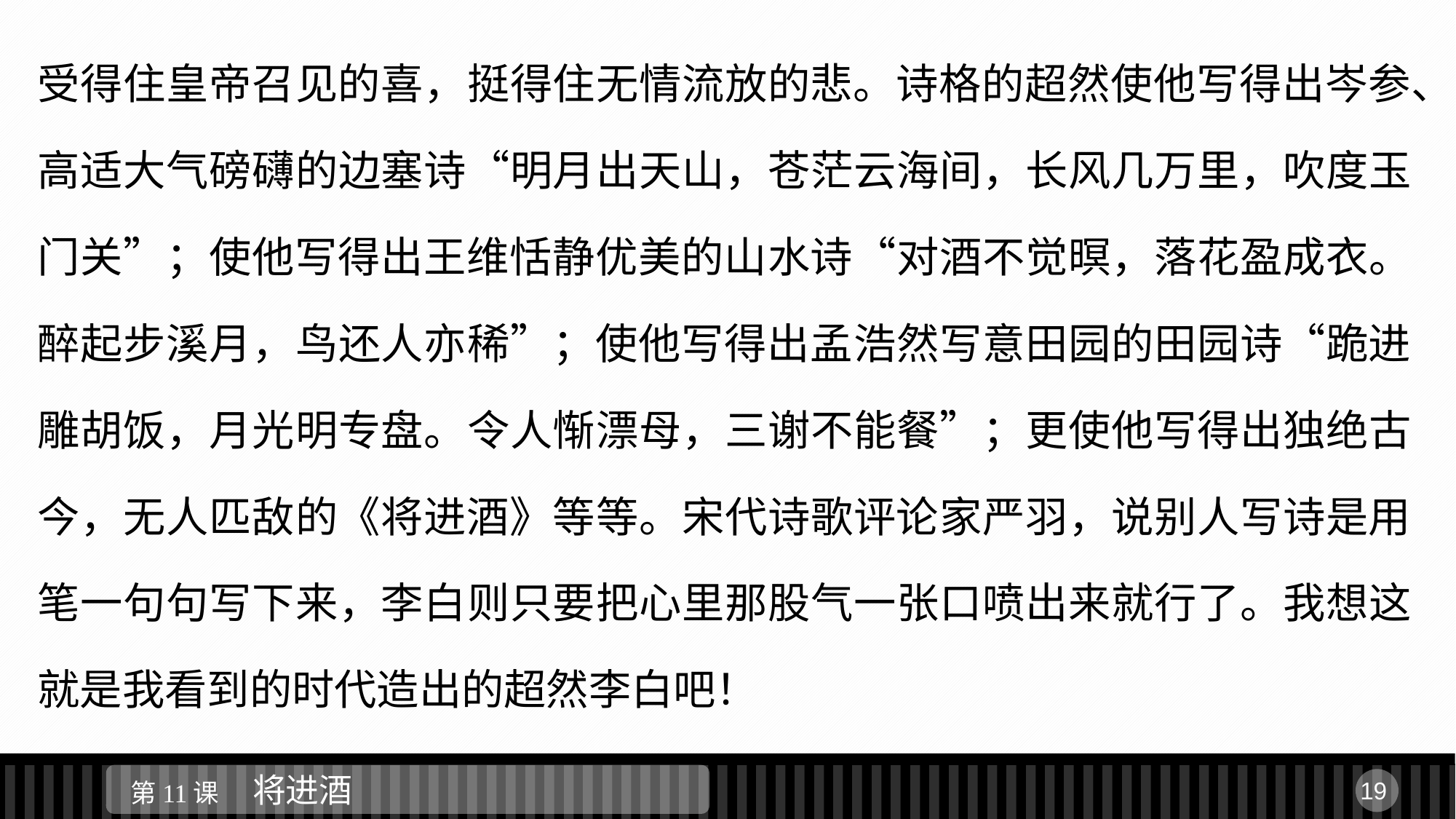

受得住皇帝召见的喜，挺得住无情流放的悲。诗格的超然使他写得出岑参、高适大气磅礴的边塞诗“明月出天山，苍茫云海间，长风几万里，吹度玉门关”；使他写得出王维恬静优美的山水诗“对酒不觉暝，落花盈成衣。醉起步溪月，鸟还人亦稀”；使他写得出孟浩然写意田园的田园诗“跪进雕胡饭，月光明专盘。令人惭漂母，三谢不能餐”；更使他写得出独绝古今，无人匹敌的《将进酒》等等。宋代诗歌评论家严羽，说别人写诗是用笔一句句写下来，李白则只要把心里那股气一张口喷出来就行了。我想这就是我看到的时代造出的超然李白吧！